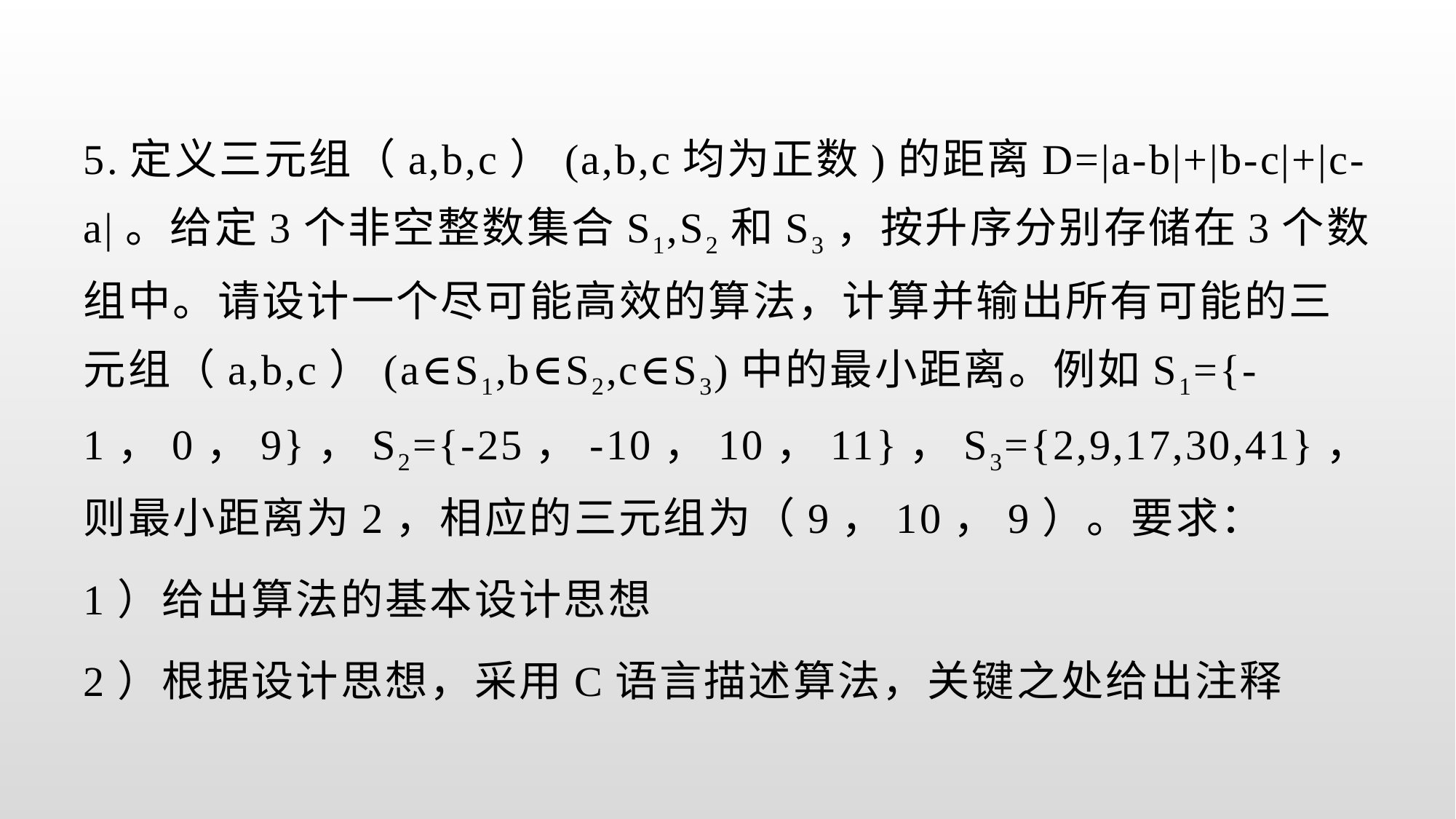

5.定义三元组（a,b,c）(a,b,c均为正数)的距离D=|a-b|+|b-c|+|c-a|。给定3个非空整数集合S1,S2和S3，按升序分别存储在3个数组中。请设计一个尽可能高效的算法，计算并输出所有可能的三元组（a,b,c）(a∈S1,b∈S2,c∈S3)中的最小距离。例如S1={-1，0，9}，S2={-25，-10，10，11}，S3={2,9,17,30,41}，则最小距离为2，相应的三元组为（9，10，9）。要求：
1）给出算法的基本设计思想
2）根据设计思想，采用C语言描述算法，关键之处给出注释